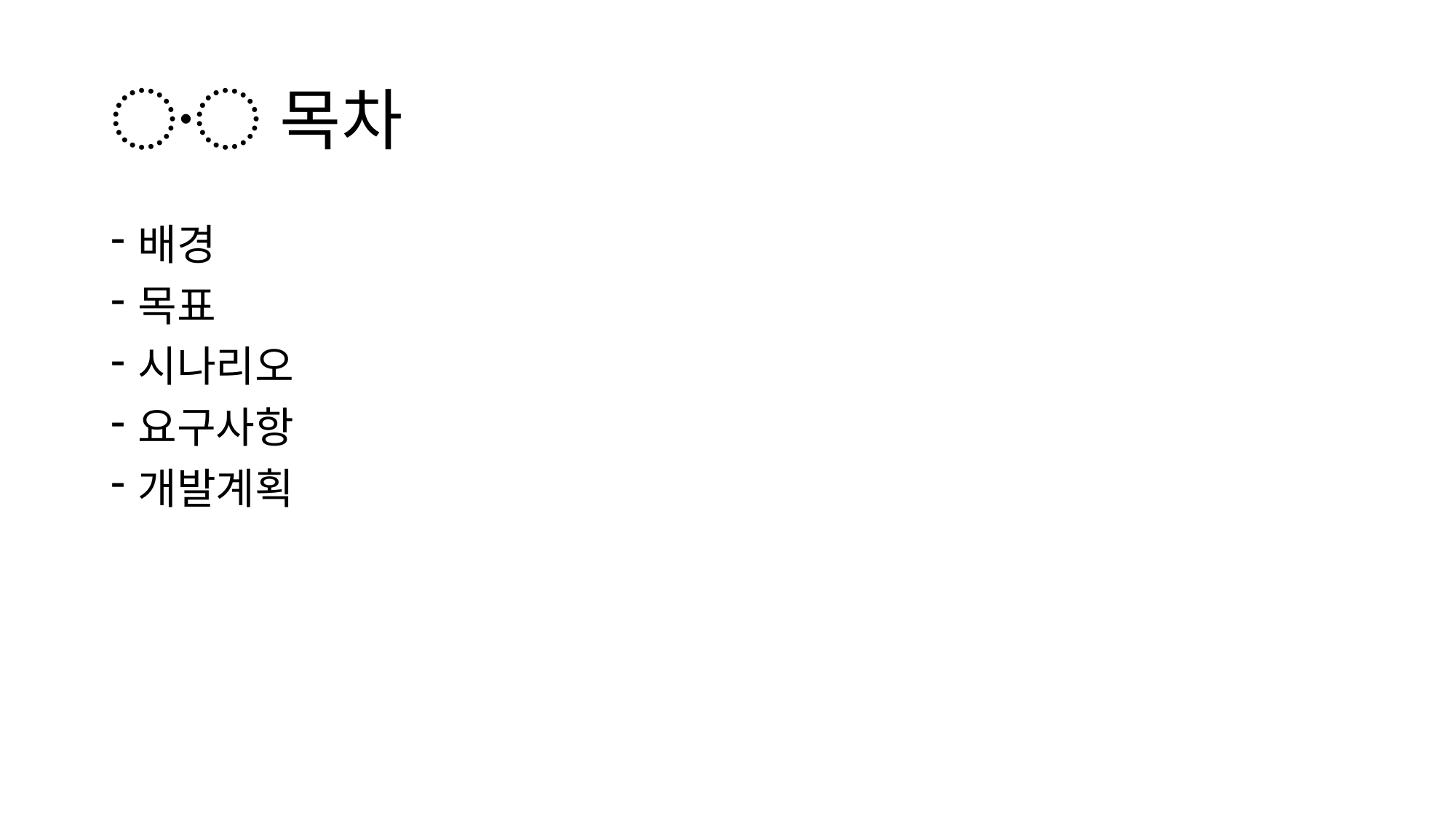

# 〮 목차
배경
목표
시나리오
요구사항
개발계획